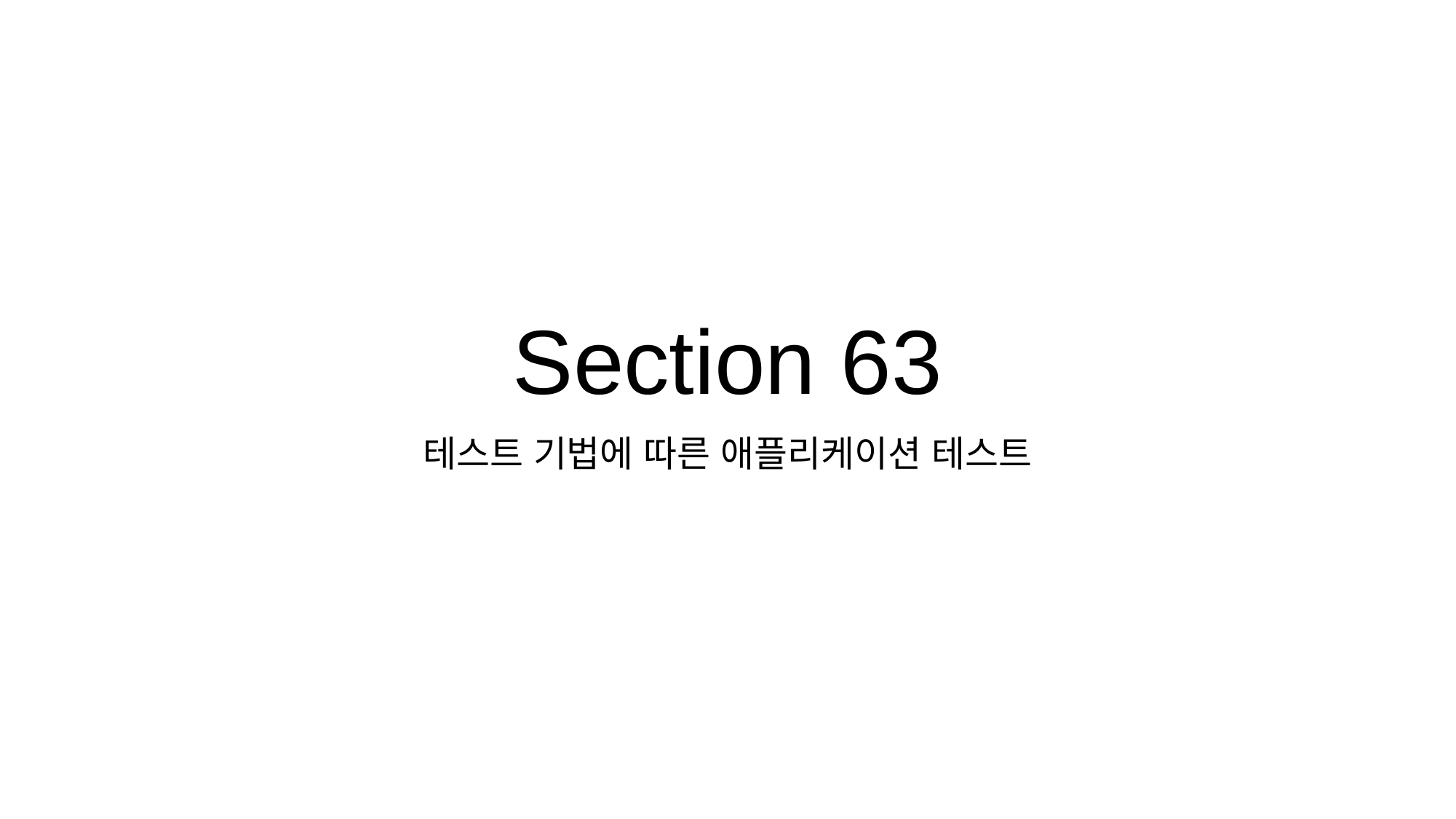

# Section 63
테스트 기법에 따른 애플리케이션 테스트